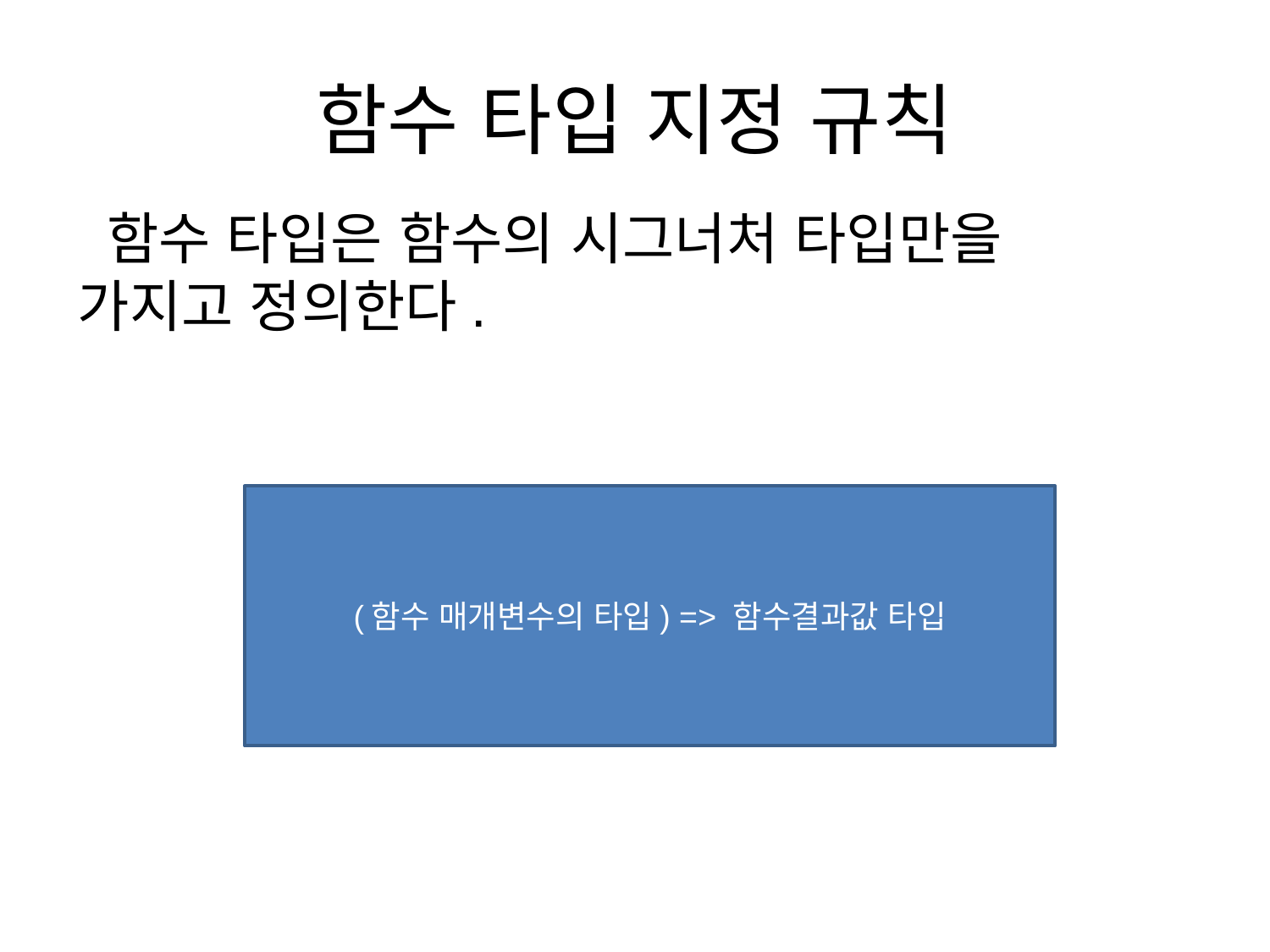

# 함수 타입 지정 규칙
 함수 타입은 함수의 시그너처 타입만을 가지고 정의한다.
(함수 매개변수의 타입) => 함수결과값 타입